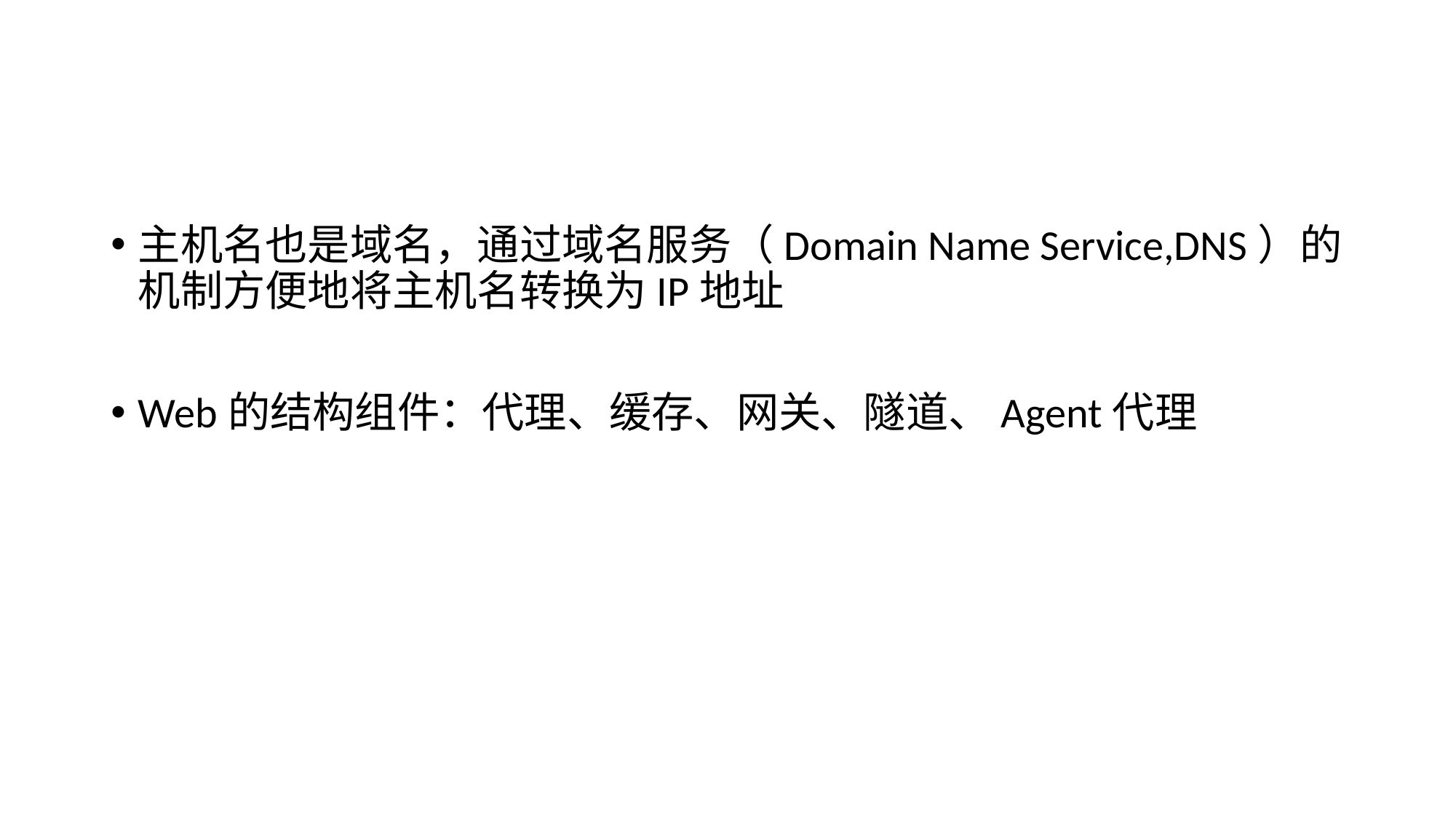

#
主机名也是域名，通过域名服务（Domain Name Service,DNS）的机制方便地将主机名转换为IP地址

Web的结构组件：代理、缓存、网关、隧道、Agent代理